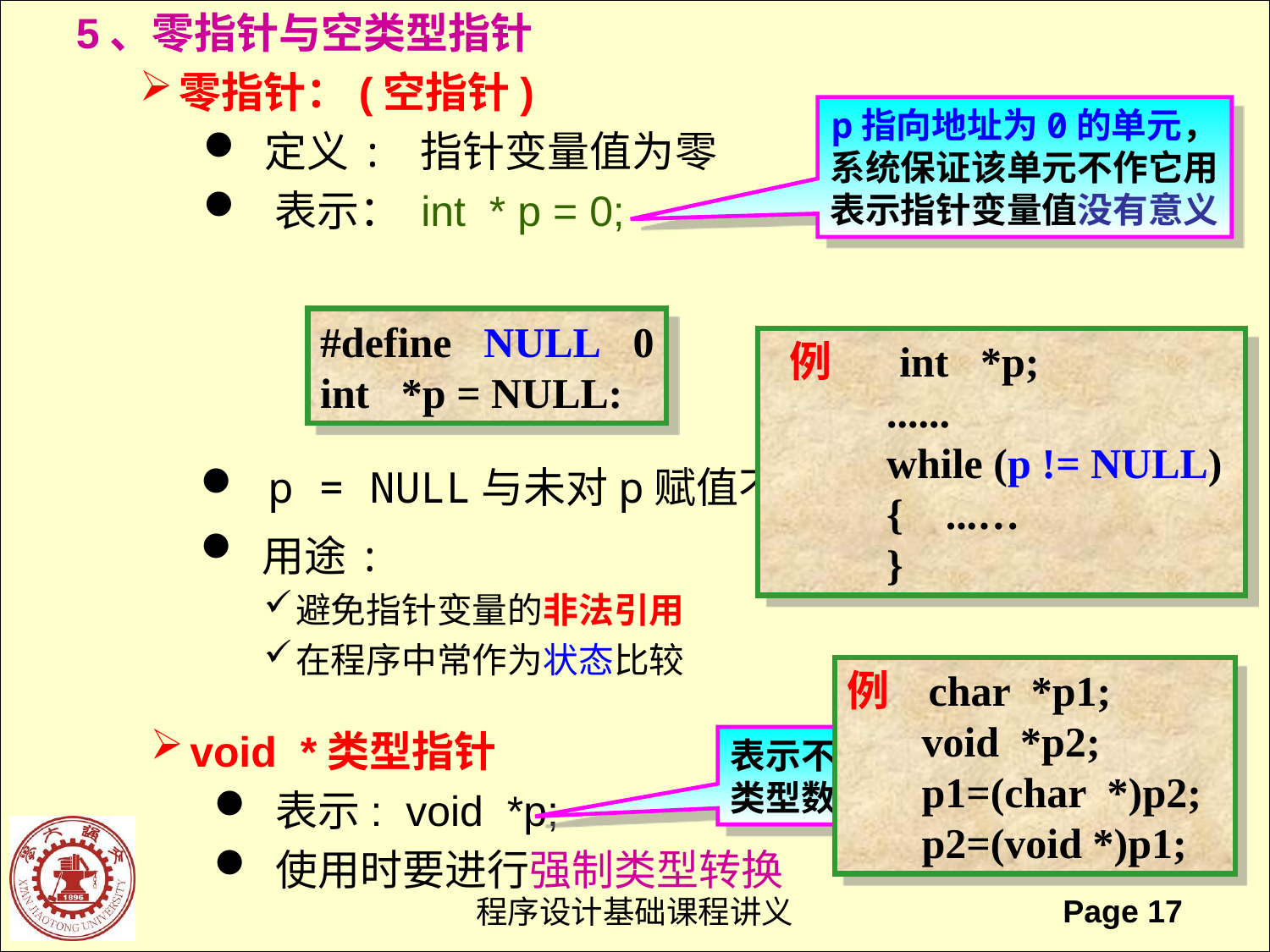

5、零指针与空类型指针
零指针：(空指针)
 定义: 指针变量值为零
  表示： int  * p = 0;
p指向地址为0的单元，
系统保证该单元不作它用
表示指针变量值没有意义
#define   NULL   0
int   *p = NULL:
 例      int   *p;
           ......
           while (p != NULL)
           {    ...…
           }
 p = NULL与未对p赋值不同
 用途:
避免指针变量的非法引用
在程序中常作为状态比较
例   char  *p1;
       void  *p2;
       p1=(char  *)p2;
       p2=(void *)p1;
void  *类型指针
 表示:  void  *p;
 使用时要进行强制类型转换
表示不指定p是指向哪一种
类型数据的指针变量